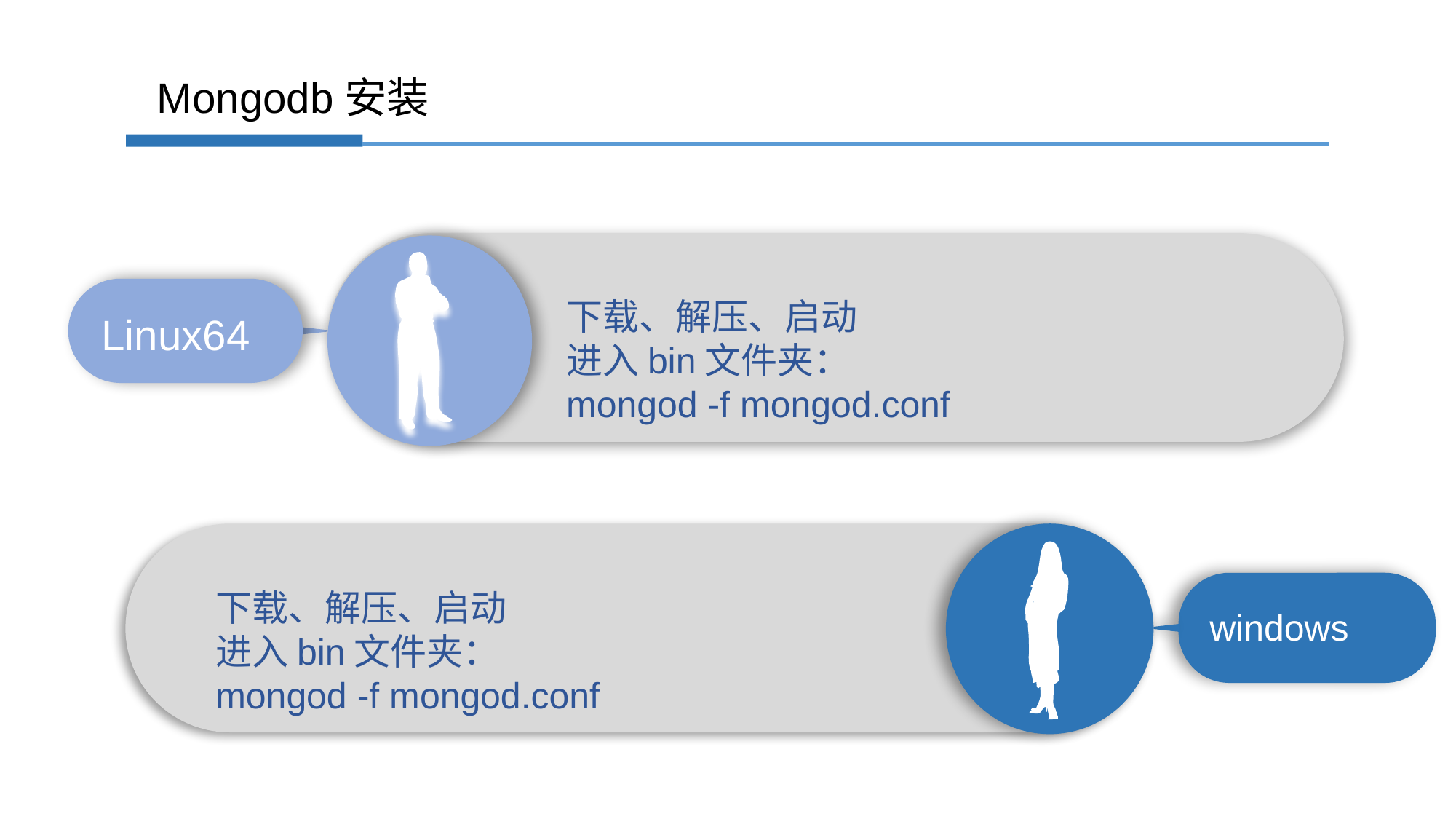

Mongodb安装

下载、解压、启动
进入bin文件夹：
mongod -f mongod.conf

Linux64

下载、解压、启动
进入bin文件夹：
mongod -f mongod.conf

windows